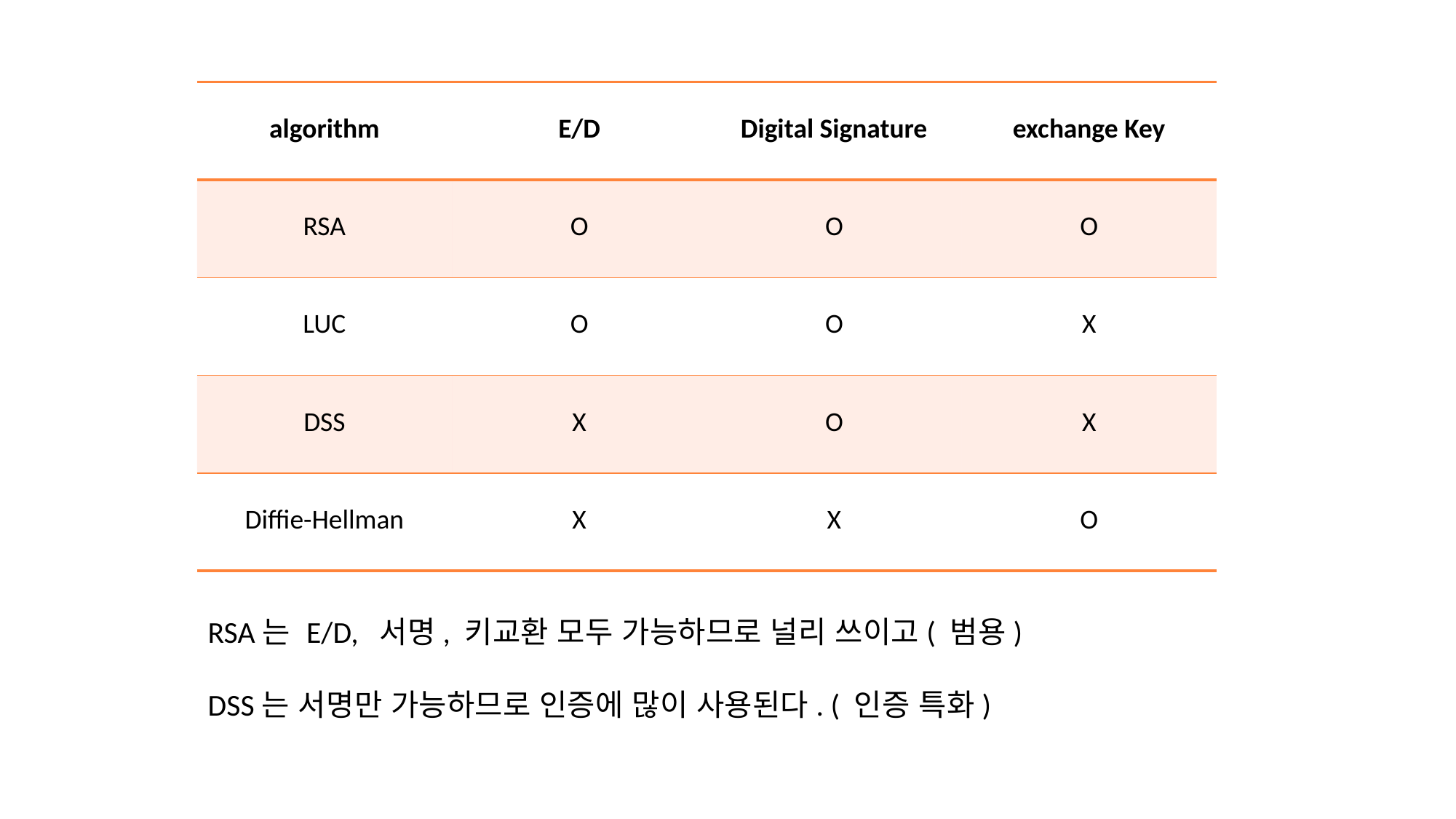

| algorithm | E/D | Digital Signature | exchange Key |
| --- | --- | --- | --- |
| RSA | O | O | O |
| LUC | O | O | X |
| DSS | X | O | X |
| Diffie-Hellman | X | X | O |
RSA는 E/D,  서명, 키교환 모두 가능하므로 널리 쓰이고( 범용)

DSS는 서명만 가능하므로 인증에 많이 사용된다. ( 인증 특화)